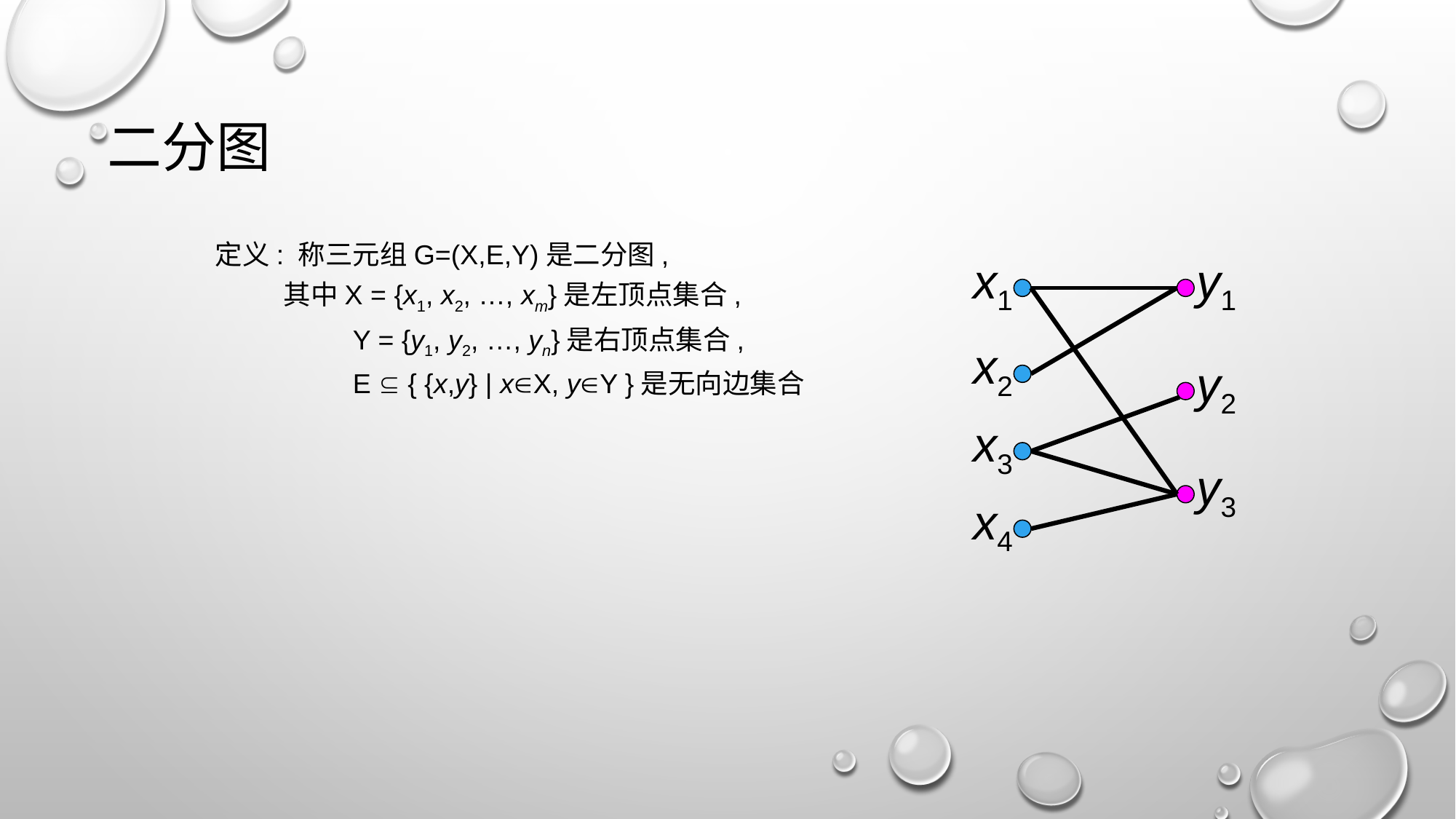

# 二分图
定义: 称三元组G=(X,E,Y)是二分图,
          其中X = {x1, x2, …, xm}是左顶点集合,
                  Y = {y1, y2, …, yn}是右顶点集合,
                  E ⊆ { {x,y} | x∈X, y∈Y }是无向边集合
x1
y1

x2
y2

x3

y3
x4